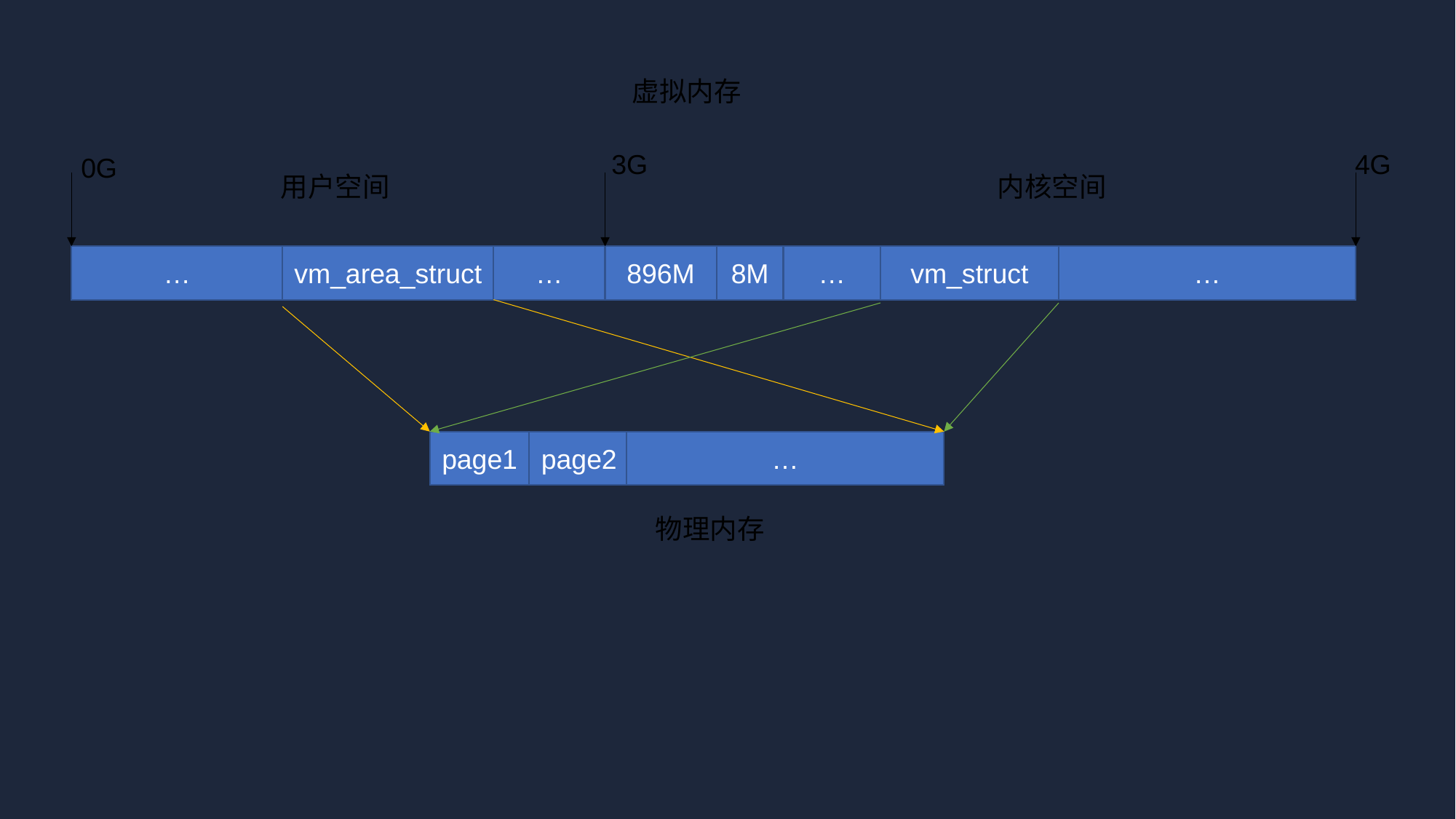

虚拟内存
3G
4G
0G
用户空间
内核空间
…
vm_area_struct
…
896M
8M
…
vm_struct
…
page1
page2
…
物理内存